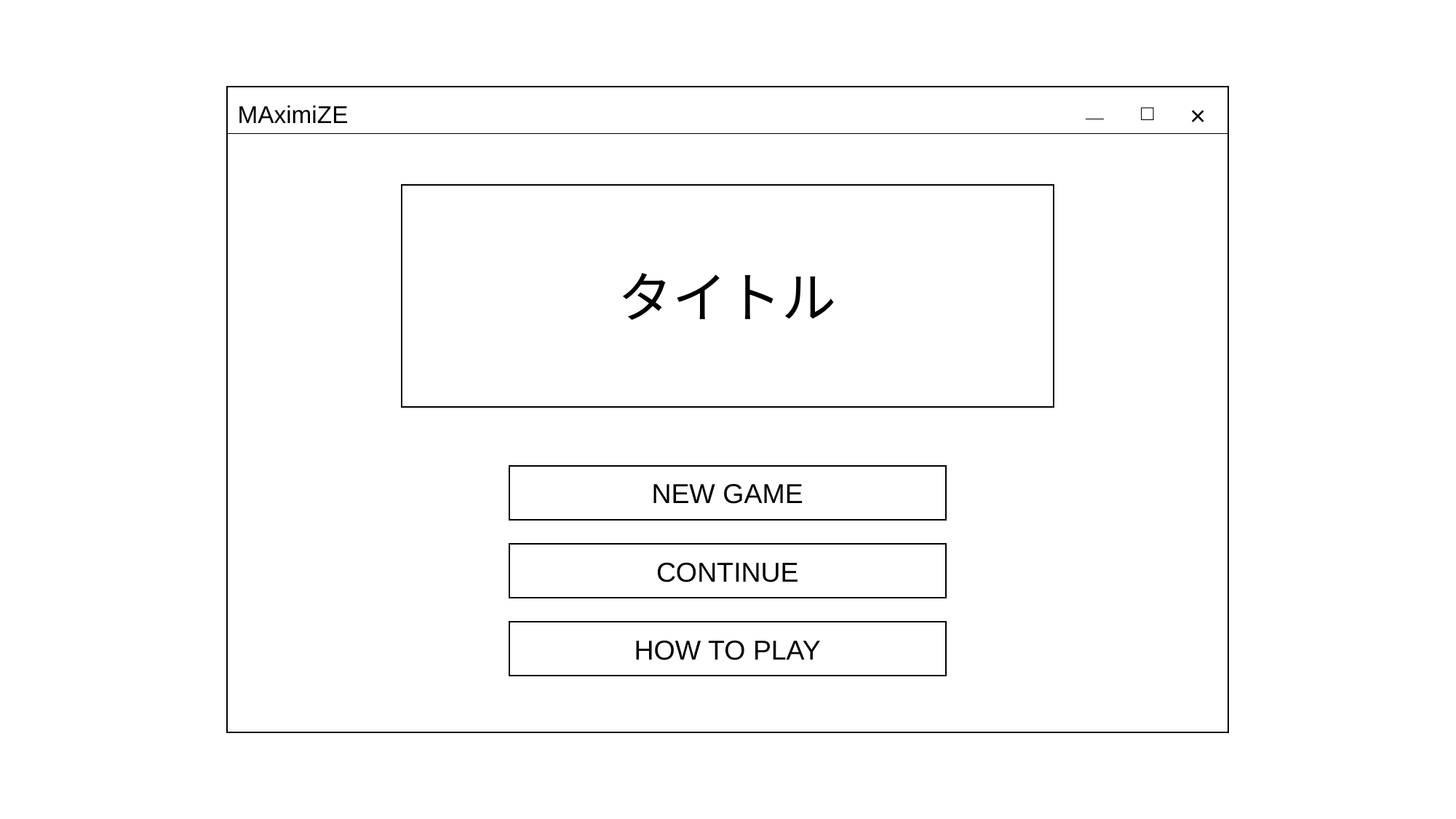

×
＿
□
MAximiZE
タイトル
NEW GAME
CONTINUE
HOW TO PLAY